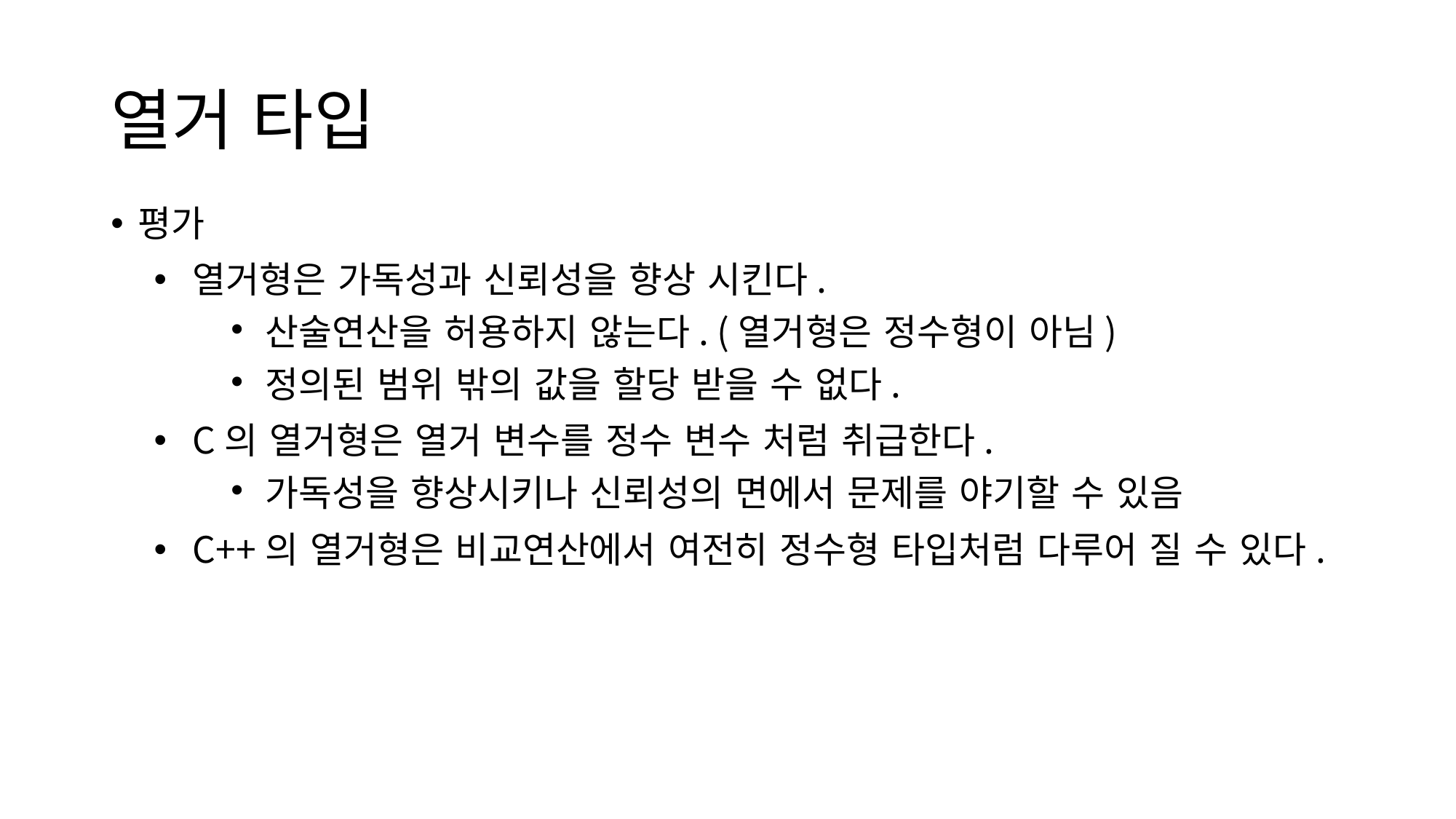

# 열거 타입
평가
열거형은 가독성과 신뢰성을 향상 시킨다.
산술연산을 허용하지 않는다. (열거형은 정수형이 아님)
정의된 범위 밖의 값을 할당 받을 수 없다.
C의 열거형은 열거 변수를 정수 변수 처럼 취급한다.
가독성을 향상시키나 신뢰성의 면에서 문제를 야기할 수 있음
C++의 열거형은 비교연산에서 여전히 정수형 타입처럼 다루어 질 수 있다.